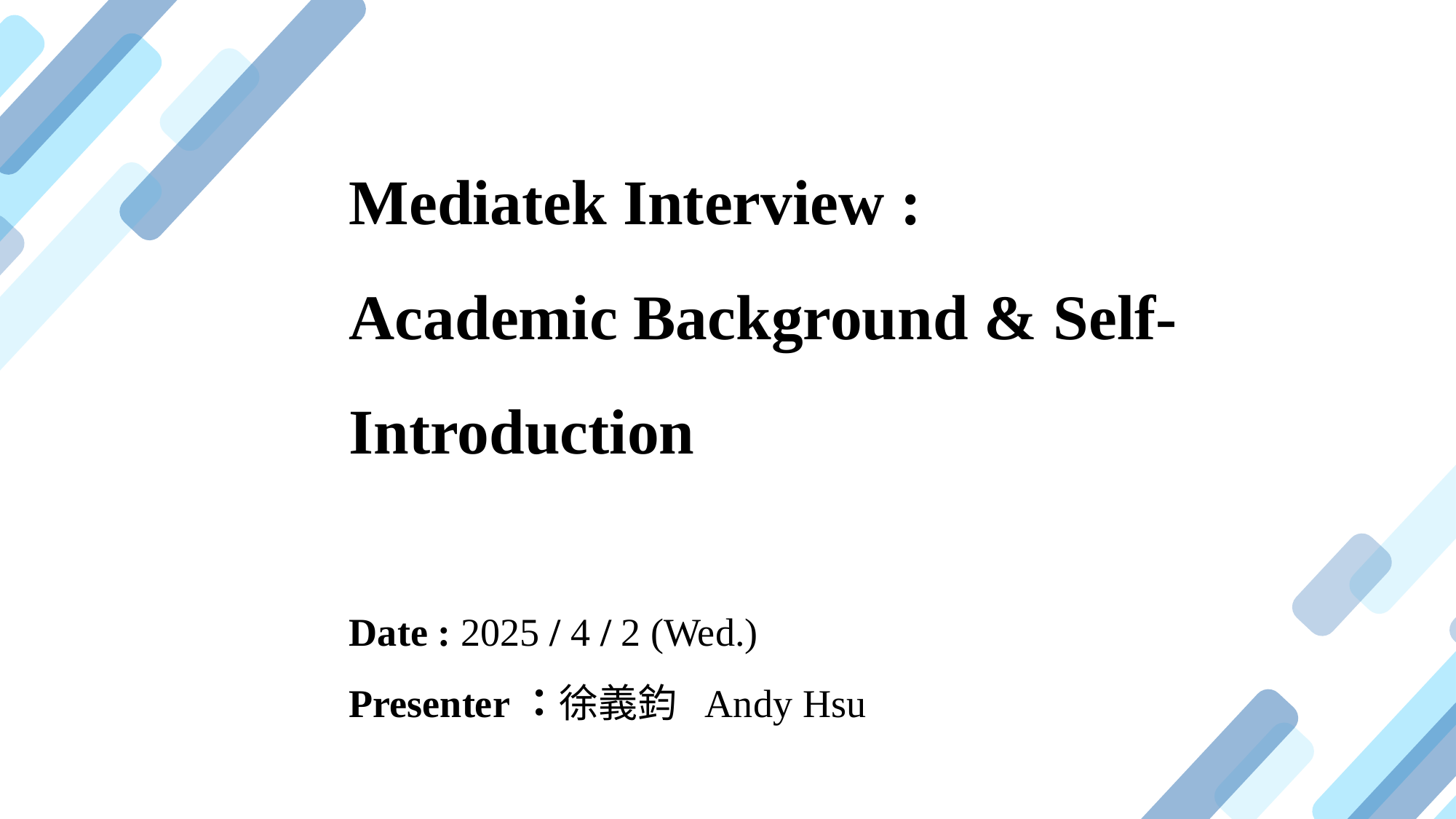

Mediatek Interview :
Academic Background & Self-Introduction
Date : 2025 / 4 / 2 (Wed.)
Presenter：徐義鈞  Andy Hsu